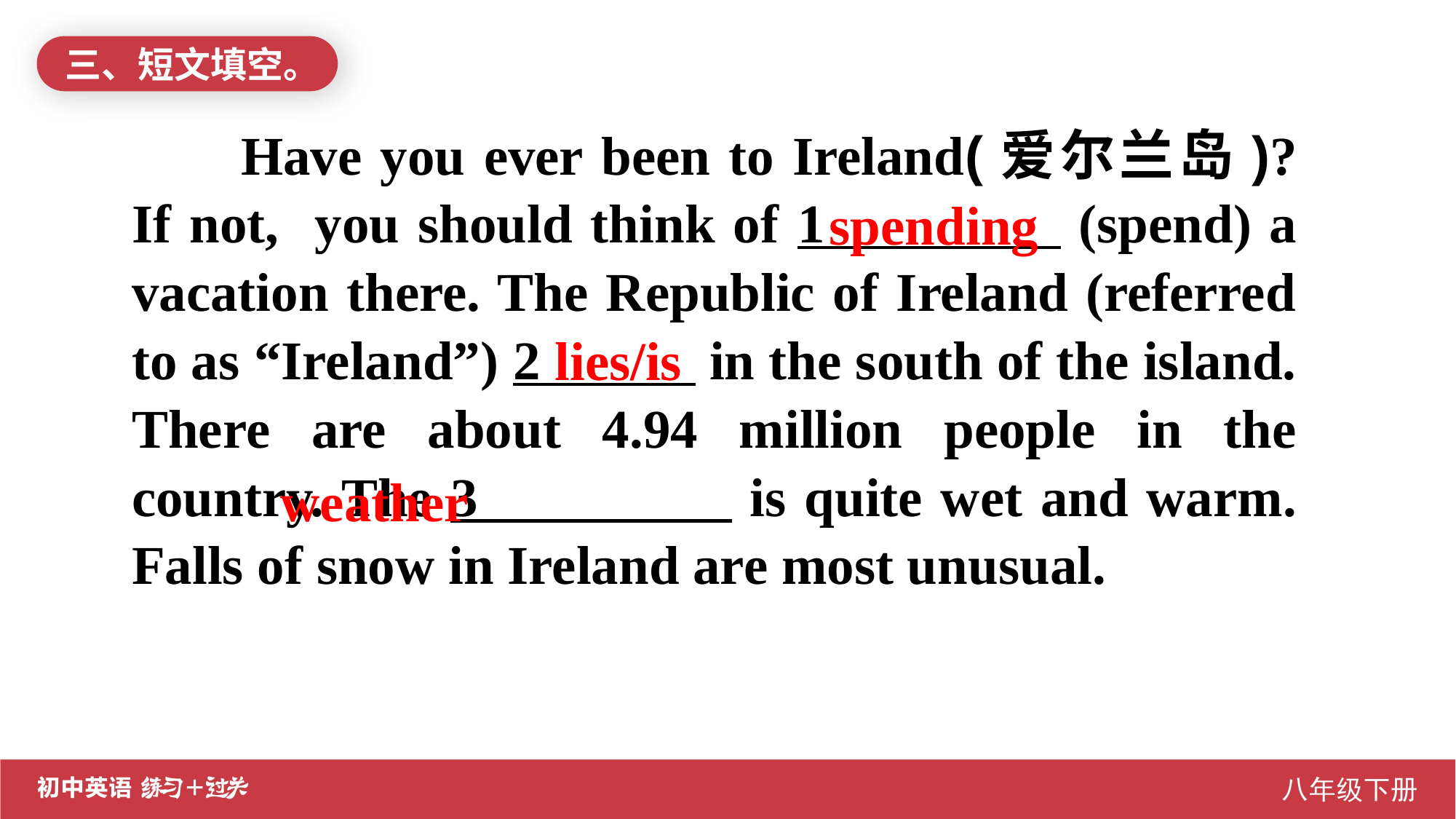

三、短文填空。
Have you ever been to Ireland(爱尔兰岛)? If not,  you should think of 1              (spend) a vacation there. The Republic of Ireland (referred to as “Ireland”) 2            in the south of the island. There are about 4.94 million people in the country. The 3               is quite wet and warm. Falls of snow in Ireland are most unusual.

spending
lies/is
weather